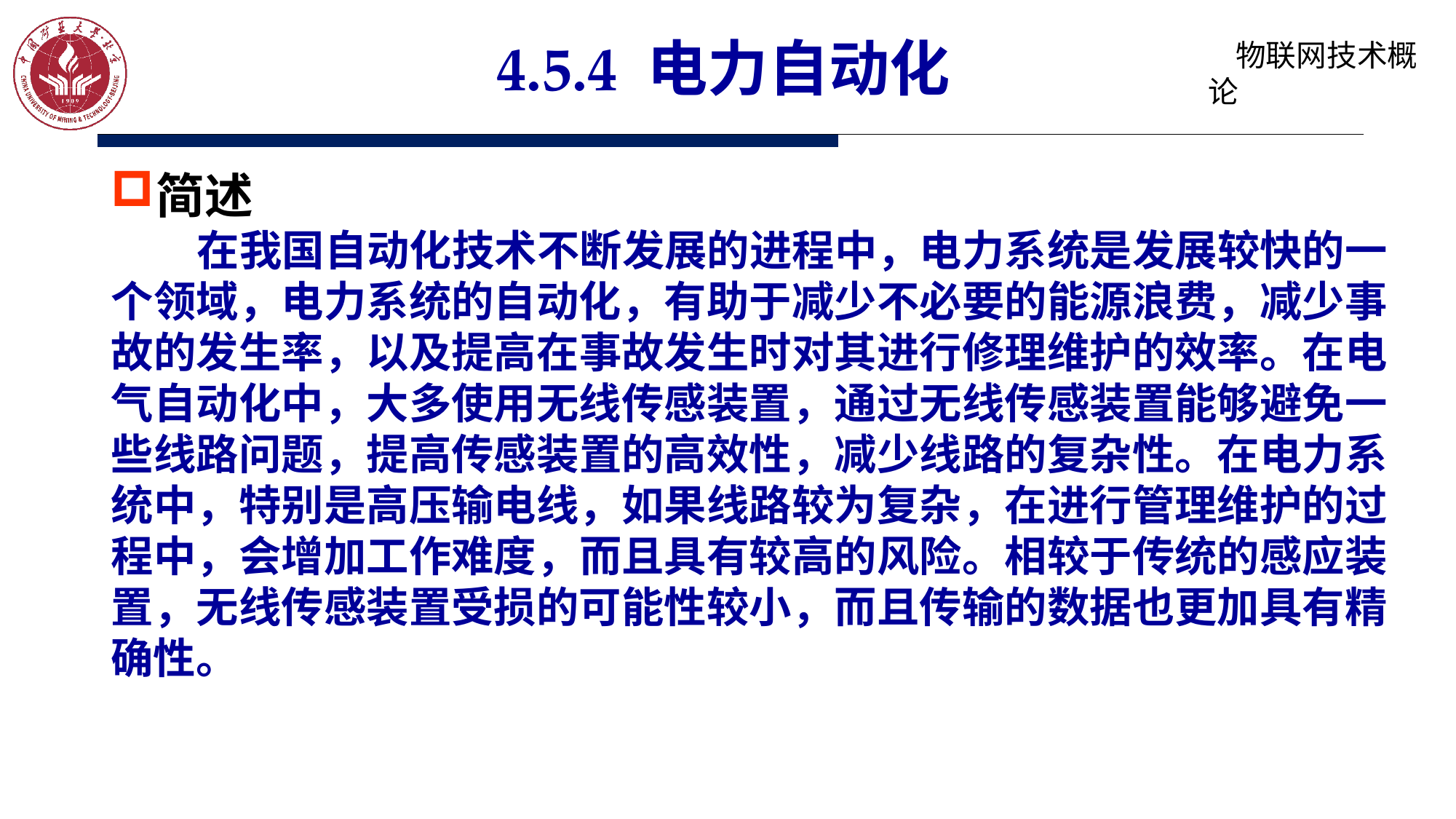

# 4.5.4 电力自动化
简述
在我国自动化技术不断发展的进程中，电力系统是发展较快的一个领域，电力系统的自动化，有助于减少不必要的能源浪费，减少事故的发生率，以及提高在事故发生时对其进行修理维护的效率。在电气自动化中，大多使用无线传感装置，通过无线传感装置能够避免一些线路问题，提高传感装置的高效性，减少线路的复杂性。在电力系统中，特别是高压输电线，如果线路较为复杂，在进行管理维护的过程中，会增加工作难度，而且具有较高的风险。相较于传统的感应装置，无线传感装置受损的可能性较小，而且传输的数据也更加具有精确性。